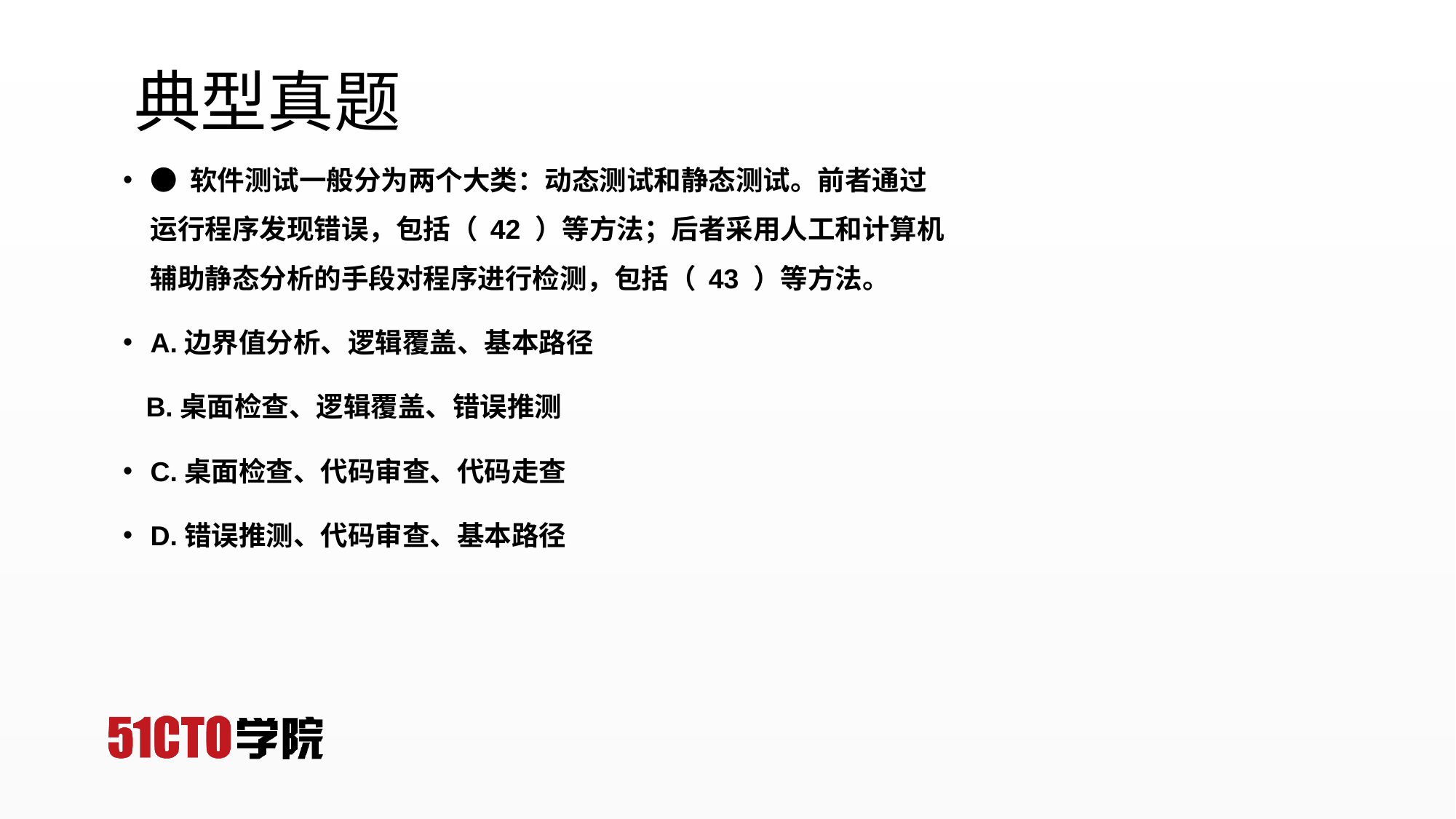

# 典型真题
● 软件测试一般分为两个大类：动态测试和静态测试。前者通过运行程序发现错误，包括（ 42 ）等方法；后者采用人工和计算机辅助静态分析的手段对程序进行检测，包括（ 43 ）等方法。
A.边界值分析、逻辑覆盖、基本路径
   B.桌面检查、逻辑覆盖、错误推测
C.桌面检查、代码审查、代码走查
D.错误推测、代码审查、基本路径